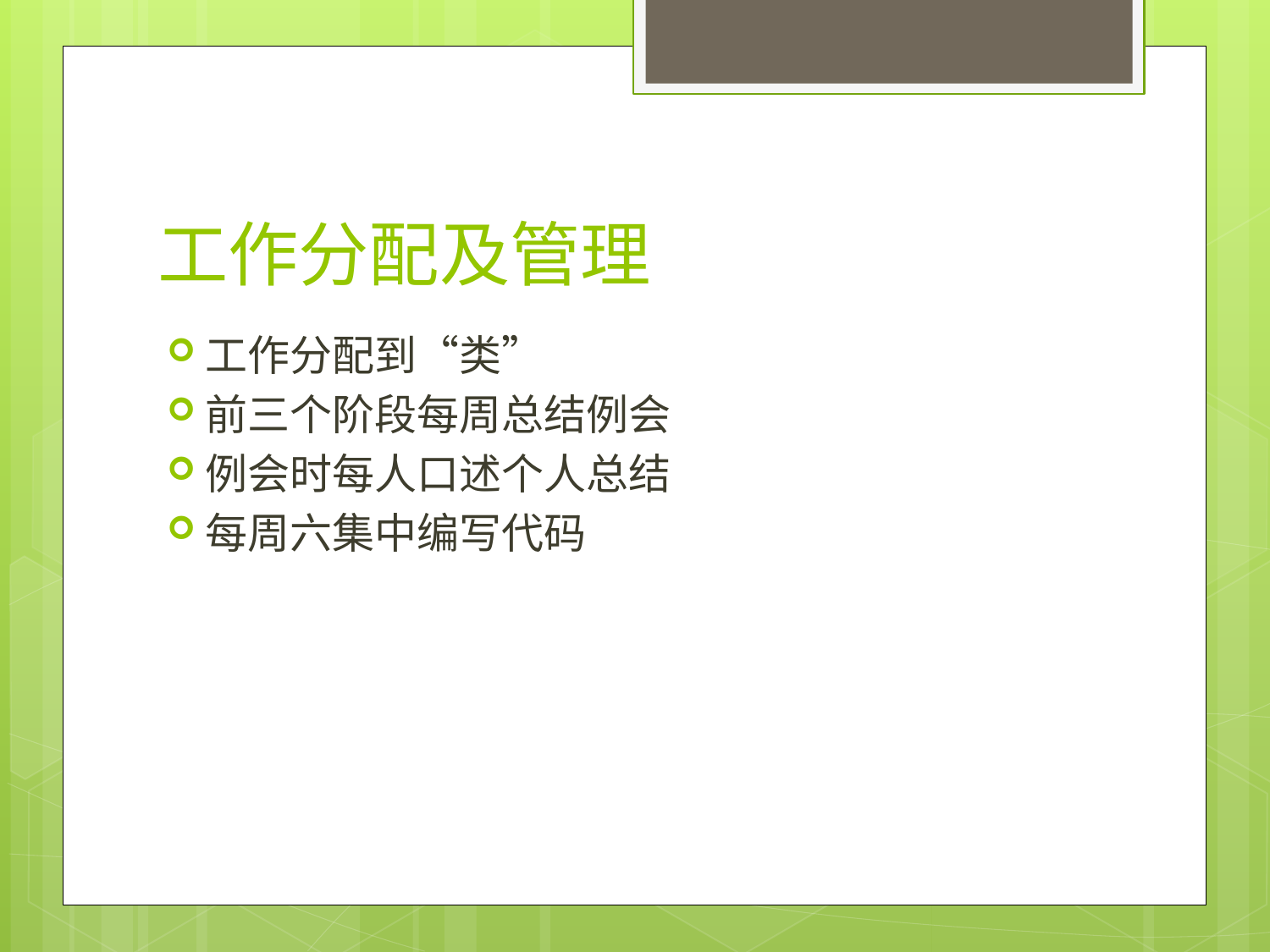

# 工作分配及管理
工作分配到“类”
前三个阶段每周总结例会
例会时每人口述个人总结
每周六集中编写代码